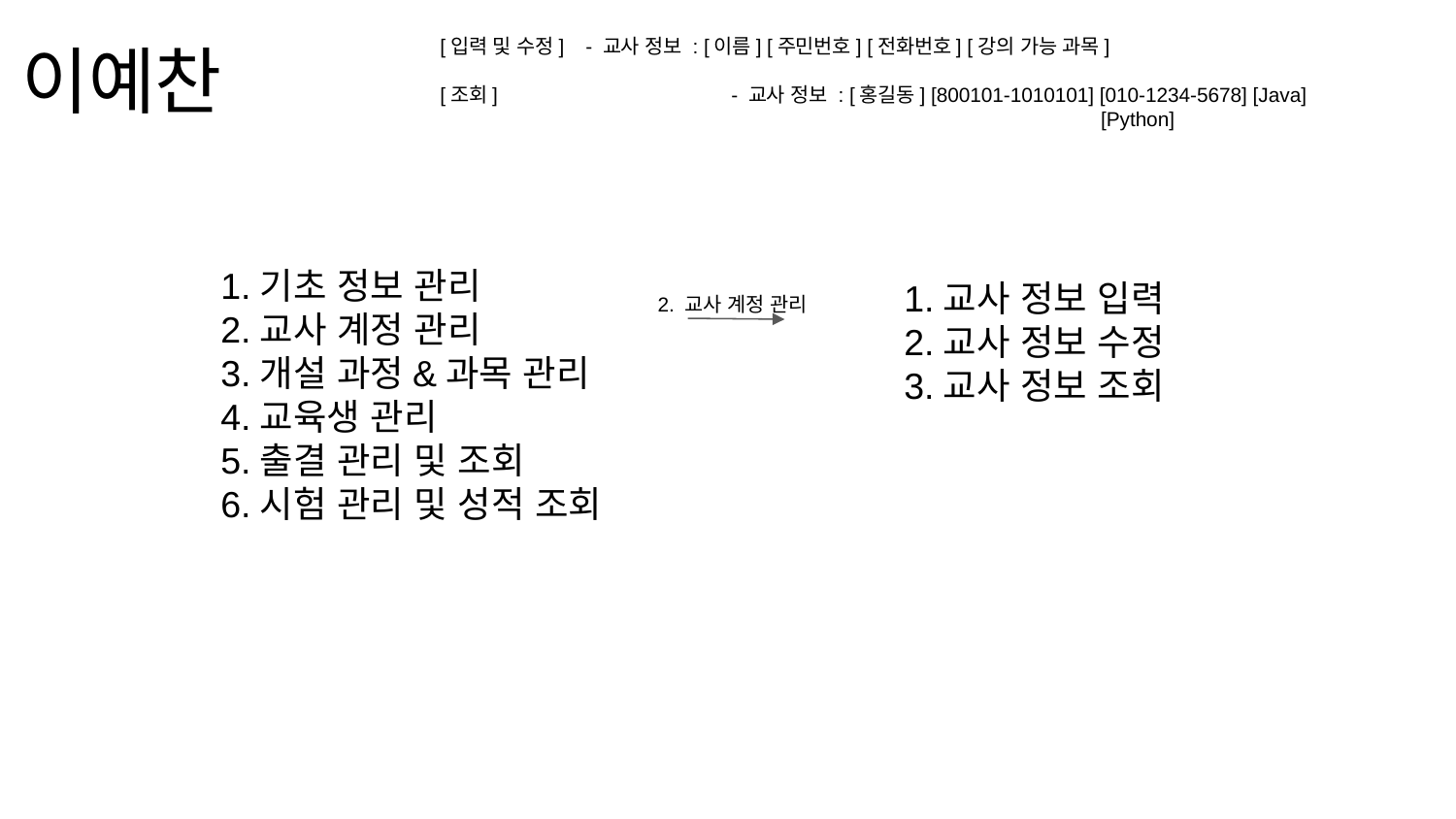

[입력 및 수정]	- 교사 정보 : [이름] [주민번호] [전화번호] [강의 가능 과목]

[조회]		- 교사 정보 : [홍길동] [800101-1010101] [010-1234-5678] [Java]
 [Python]
# 이예찬
1.기초 정보 관리
2.교사 계정 관리
3.개설 과정&과목 관리
4.교육생 관리
5.출결 관리 및 조회
6.시험 관리 및 성적 조회

1.교사 정보 입력
2.교사 정보 수정
3.교사 정보 조회

2. 교사 계정 관리